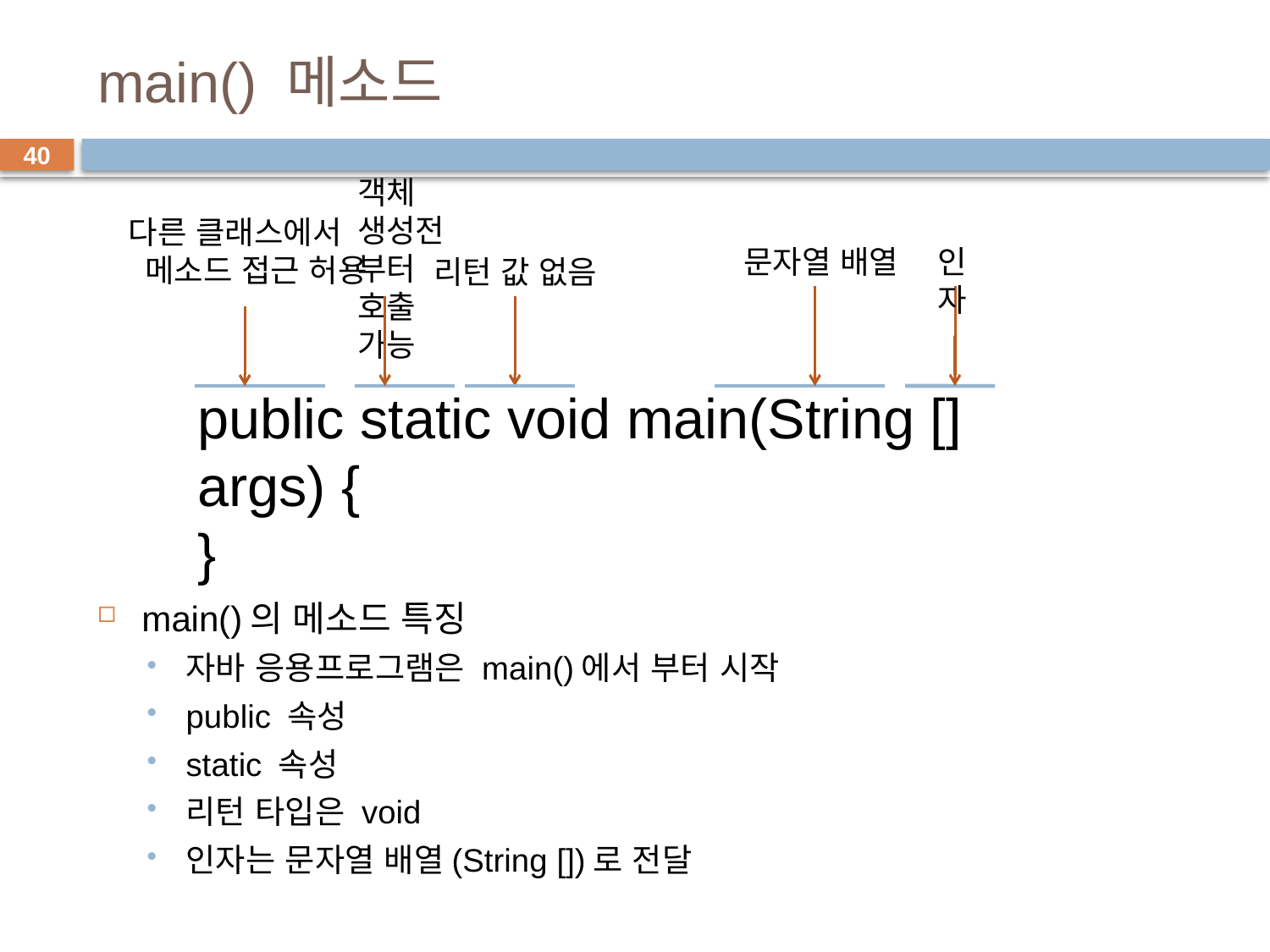

# main() 메소드
40
객체 생성전부터 호출 가능
다른 클래스에서
 메소드 접근 허용
문자열 배열
인자
리턴 값 없음
public static void main(String [] args) {
}

main()의 메소드 특징
자바 응용프로그램은 main()에서 부터 시작
public 속성
static 속성
리턴 타입은 void
인자는 문자열 배열(String [])로 전달